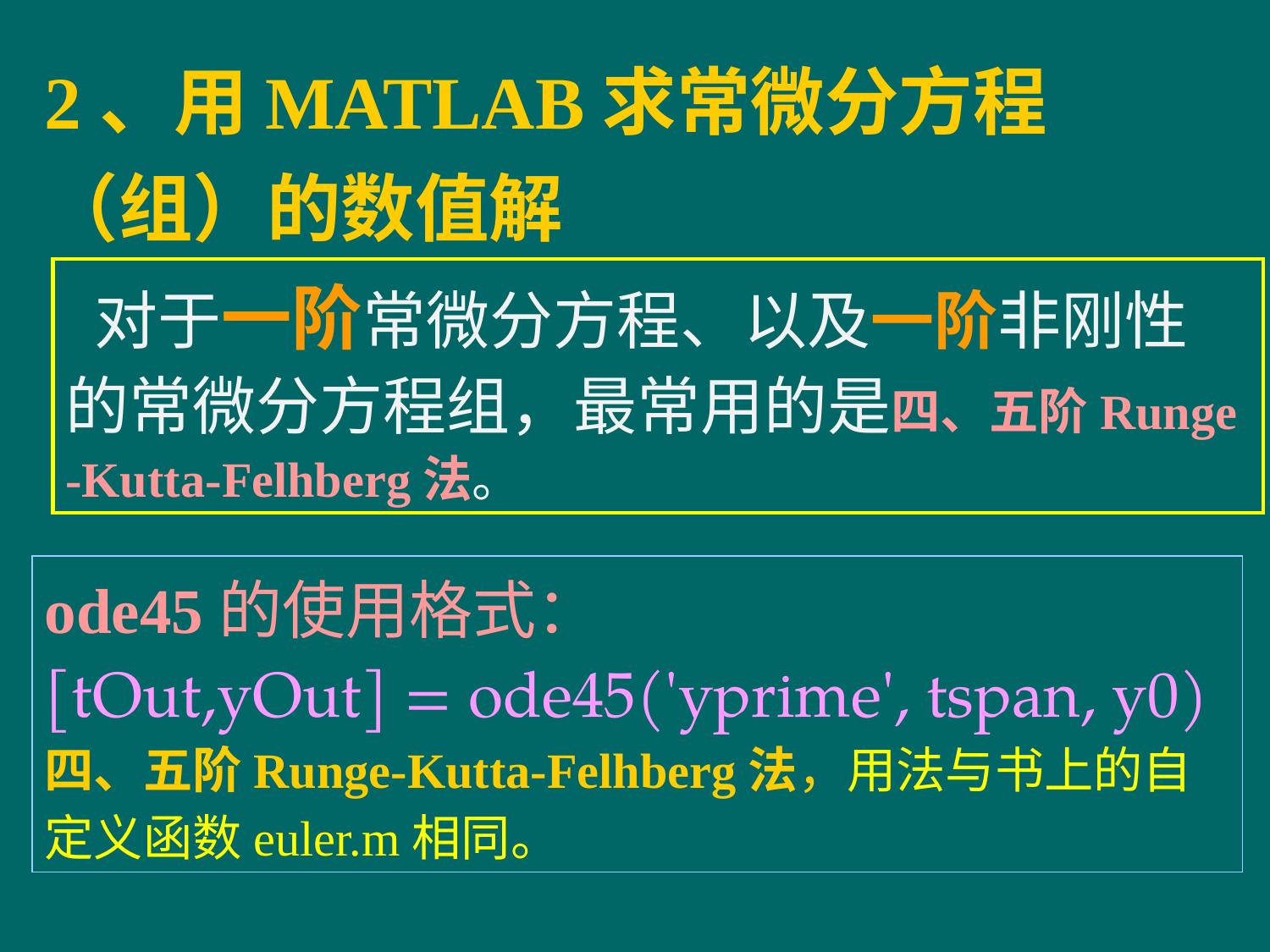

2、用MATLAB求常微分方程（组）的数值解
 对于一阶常微分方程、以及一阶非刚性的常微分方程组，最常用的是四、五阶Runge -Kutta-Felhberg法。
ode45的使用格式：
[tOut,yOut] = ode45('yprime', tspan, y0)
四、五阶Runge-Kutta-Felhberg法，用法与书上的自定义函数euler.m相同。